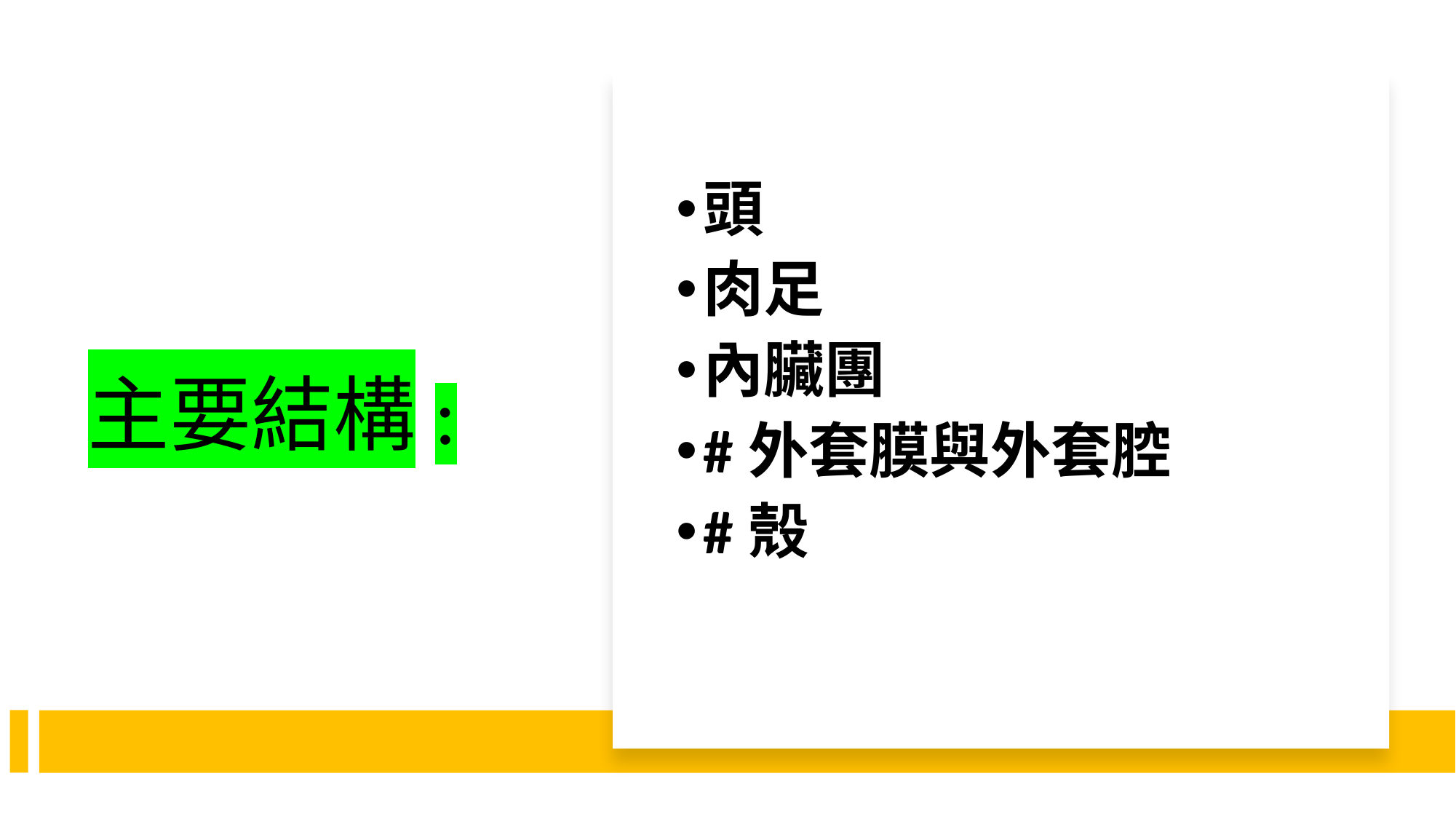

頭
肉足
內臟團
#外套膜與外套腔
#殼

# 主要結構: